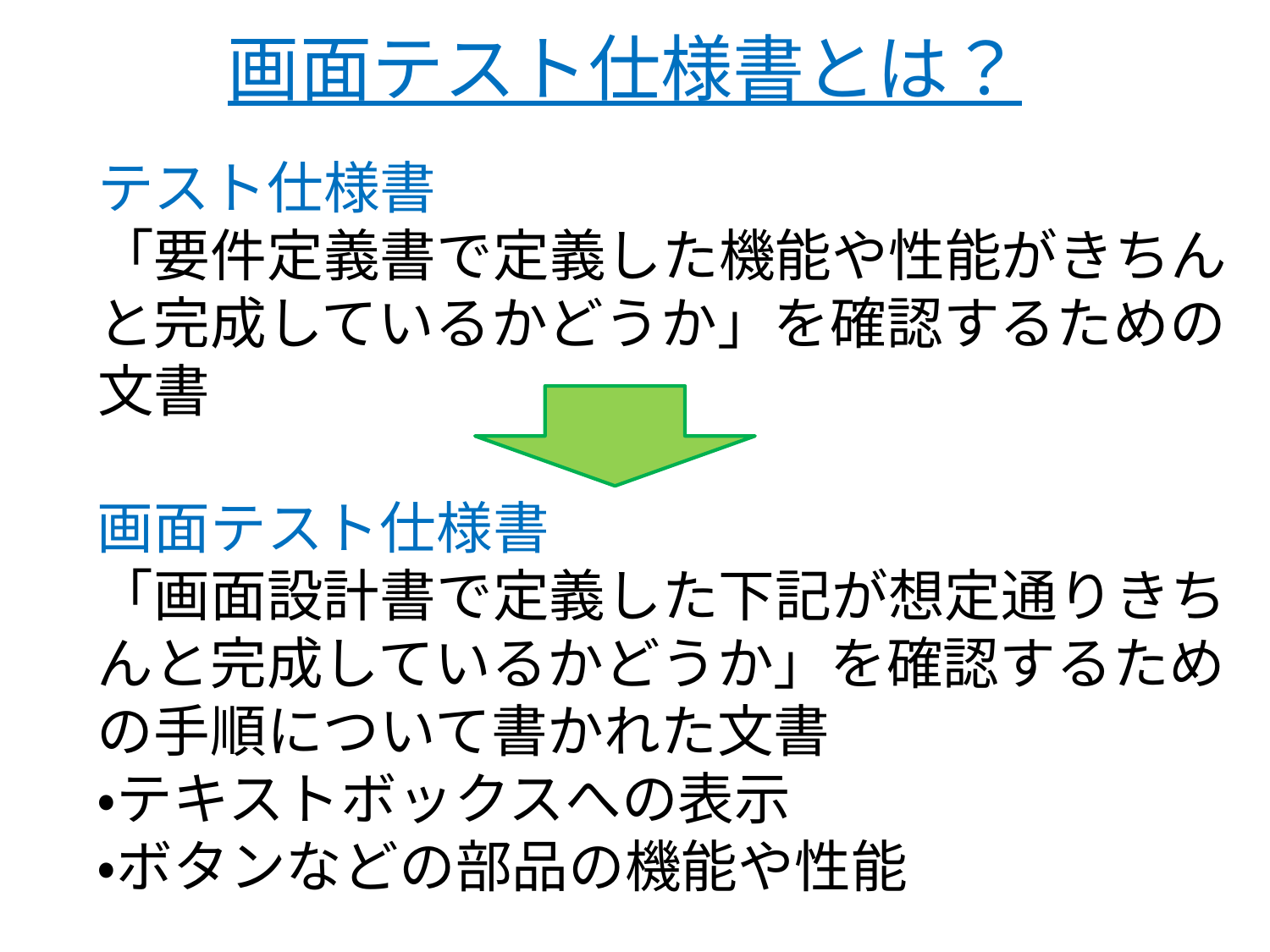

# 画面テスト仕様書とは？
テスト仕様書
「要件定義書で定義した機能や性能がきちんと完成しているかどうか」を確認するための文書

画面テスト仕様書
「画面設計書で定義した下記が想定通りきちんと完成しているかどうか」を確認するための手順について書かれた文書
・テキストボックスへの表示
・ボタンなどの部品の機能や性能